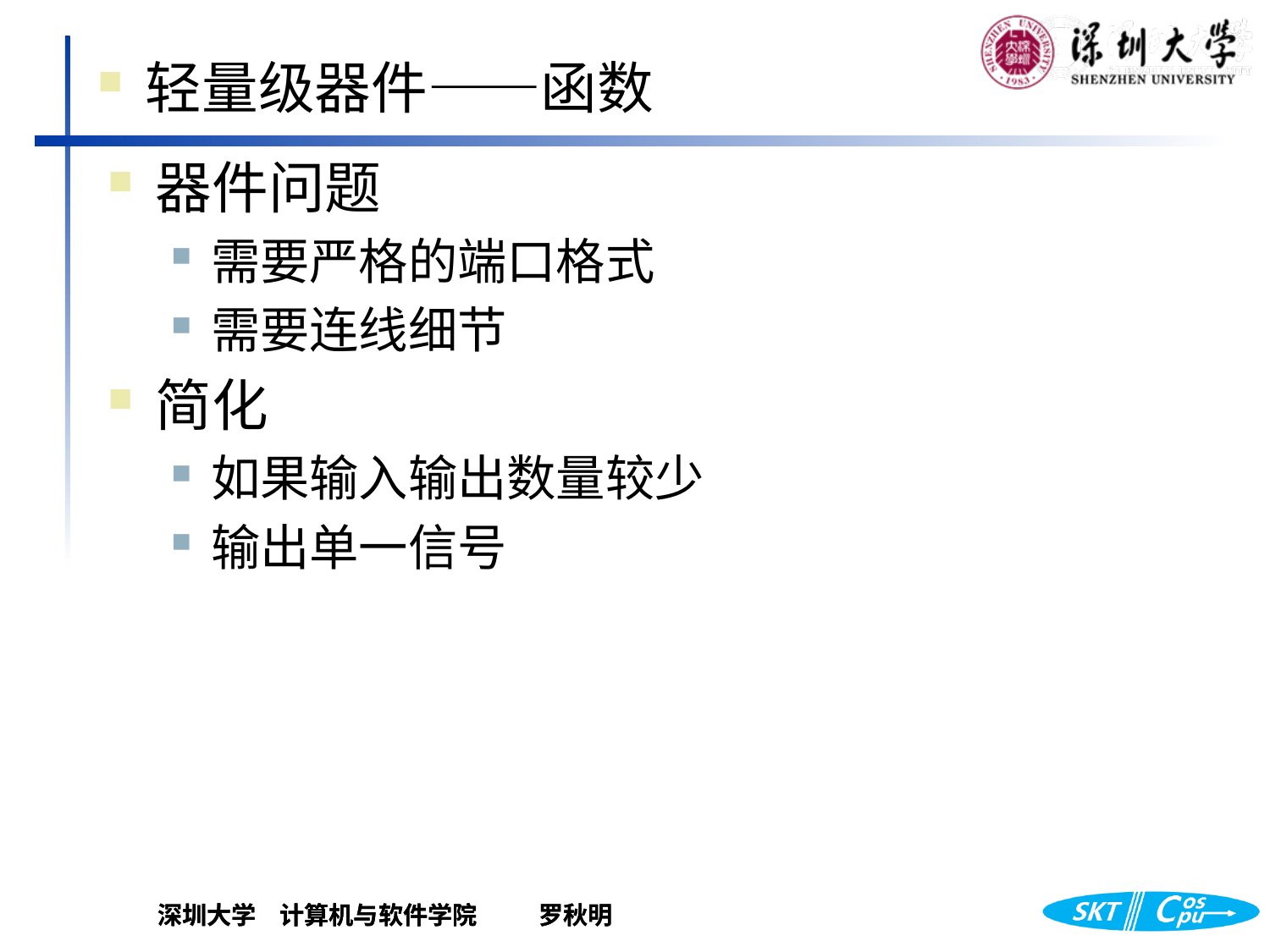

轻量级器件——函数
器件问题
需要严格的端口格式
需要连线细节
简化
如果输入输出数量较少
输出单一信号